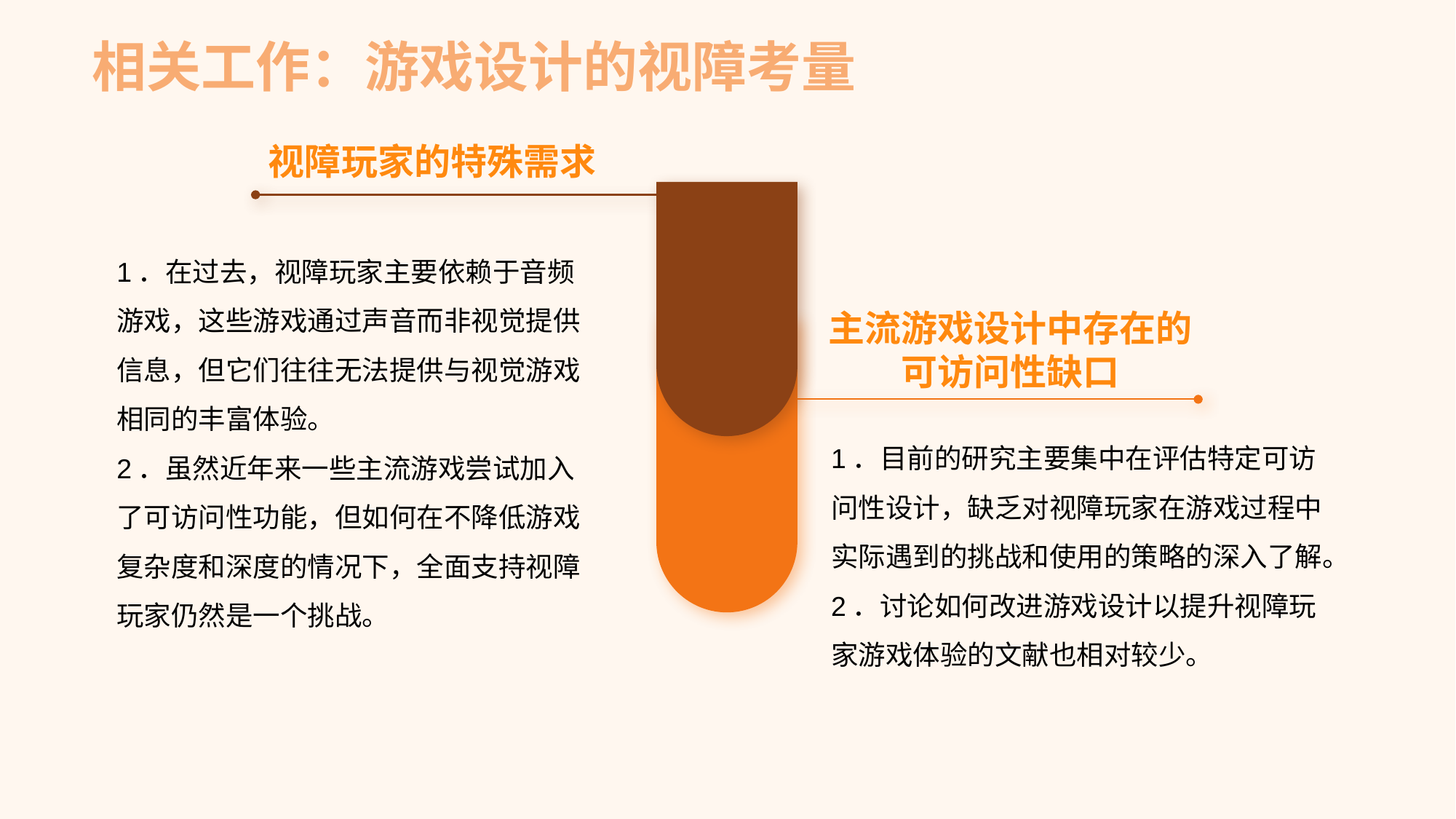

相关工作：游戏设计的视障考量
视障玩家的特殊需求

1．在过去，视障玩家主要依赖于音频游戏，这些游戏通过声音而非视觉提供信息，但它们往往无法提供与视觉游戏相同的丰富体验。
2．虽然近年来一些主流游戏尝试加入了可访问性功能，但如何在不降低游戏复杂度和深度的情况下，全面支持视障玩家仍然是一个挑战。
主流游戏设计中存在的
可访问性缺口
1．目前的研究主要集中在评估特定可访问性设计，缺乏对视障玩家在游戏过程中实际遇到的挑战和使用的策略的深入了解。
2．讨论如何改进游戏设计以提升视障玩家游戏体验的文献也相对较少。